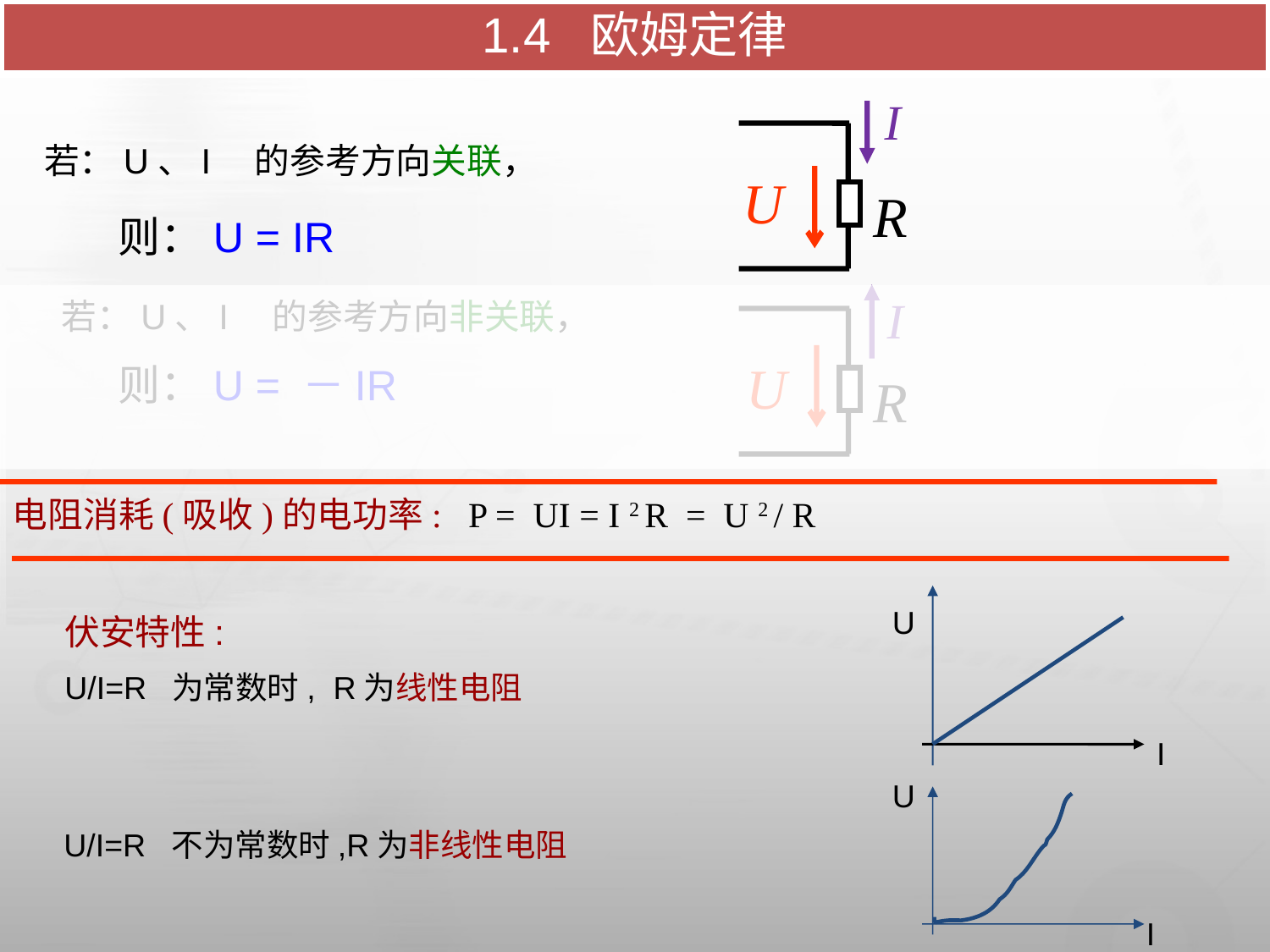

# 1.4  欧姆定律
I

U

R

若：U、I　的参考方向关联，
则：U = IR
I

U
R

若：U、I　的参考方向非关联，
则：U = －IR

电阻消耗(吸收)的电功率:   P =  UI = I 2 R  =  U 2 / R

U

I

伏安特性:
U/I=R  为常数时,  R为线性电阻
U

I

U/I=R  不为常数时,R为非线性电阻